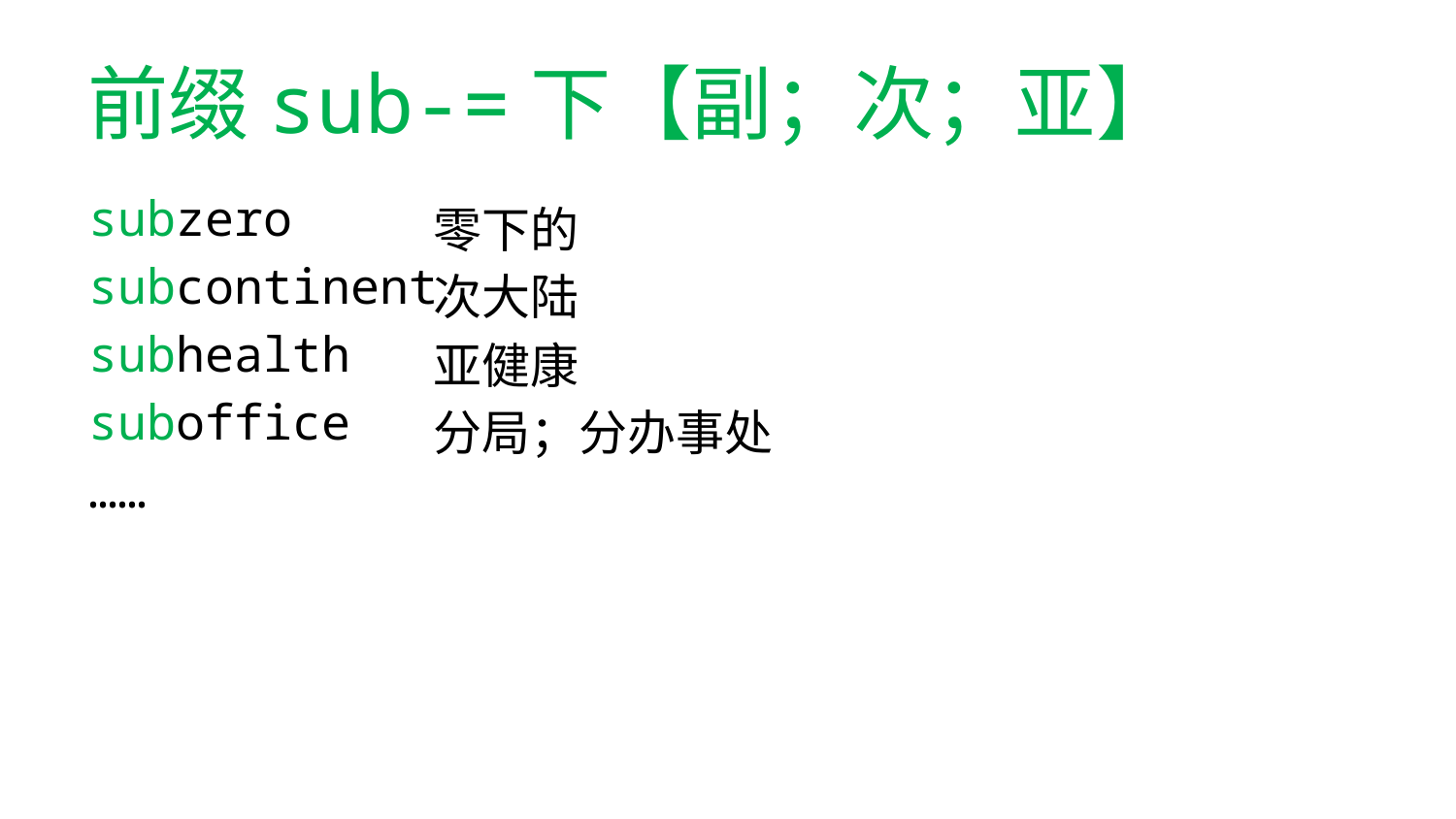

# 前缀sub-=下【副；次；亚】
subzero
subcontinent
subhealth
suboffice
……
零下的
次大陆
亚健康
分局；分办事处